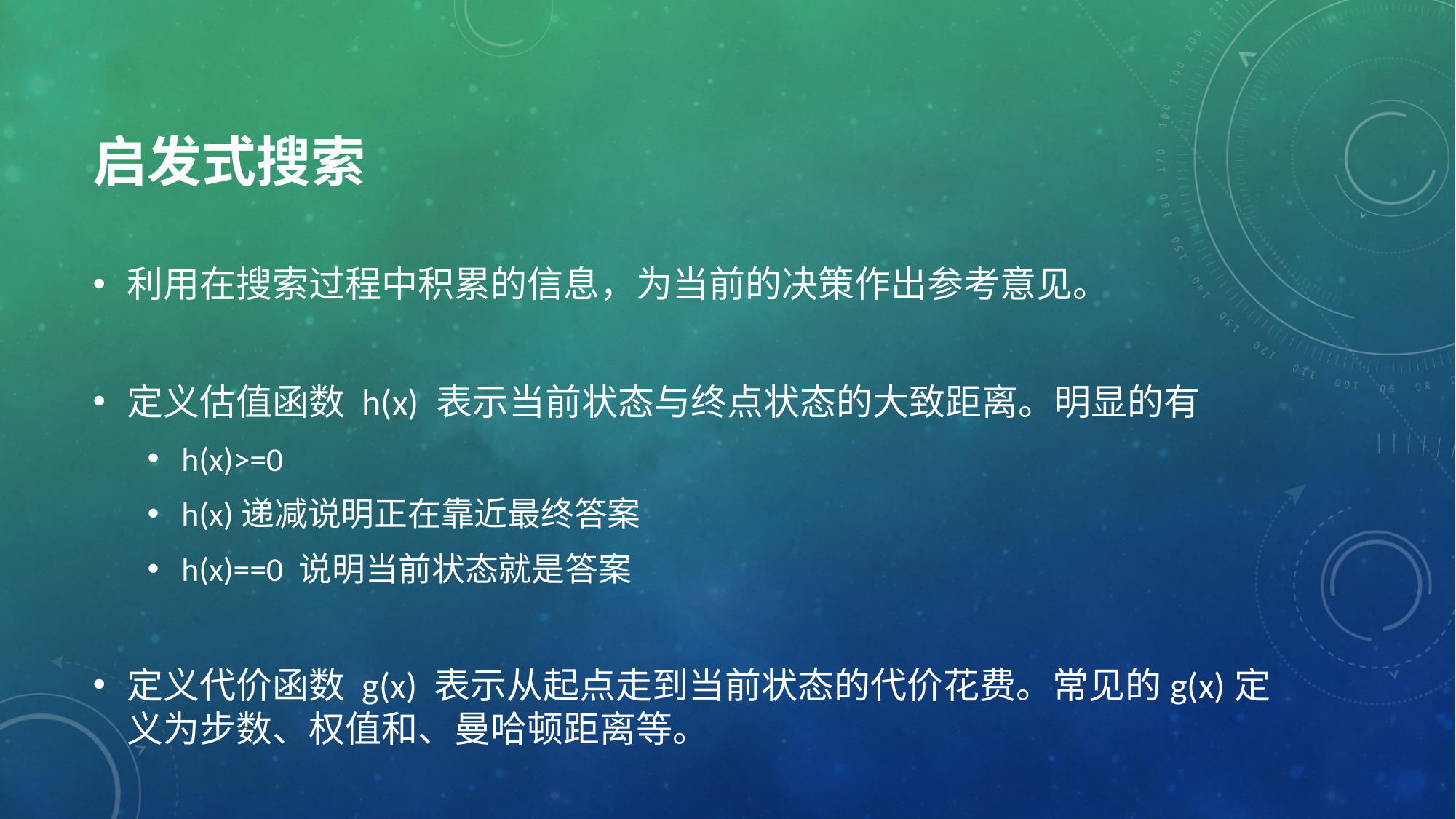

# 启发式搜索
利用在搜索过程中积累的信息，为当前的决策作出参考意见。

定义估值函数 h(x) 表示当前状态与终点状态的大致距离。明显的有
h(x)>=0
h(x)递减说明正在靠近最终答案
h(x)==0 说明当前状态就是答案

定义代价函数 g(x) 表示从起点走到当前状态的代价花费。常见的g(x)定义为步数、权值和、曼哈顿距离等。